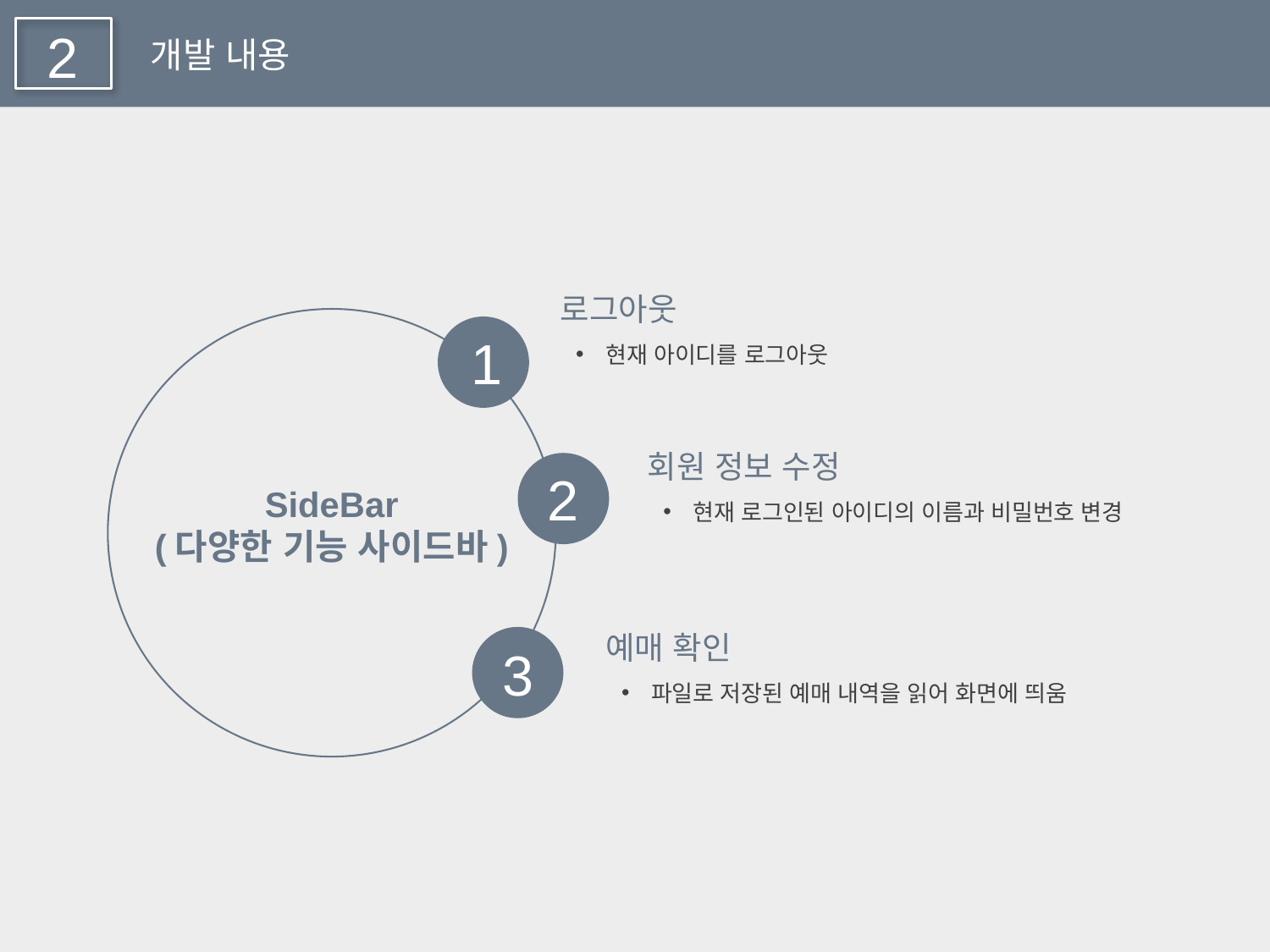

2

개발 내용
로그아웃

1
현재 아이디를 로그아웃
회원 정보 수정

2
SideBar
(다양한 기능 사이드바)
현재 로그인된 아이디의 이름과 비밀번호 변경
예매 확인

3
파일로 저장된 예매 내역을 읽어 화면에 띄움